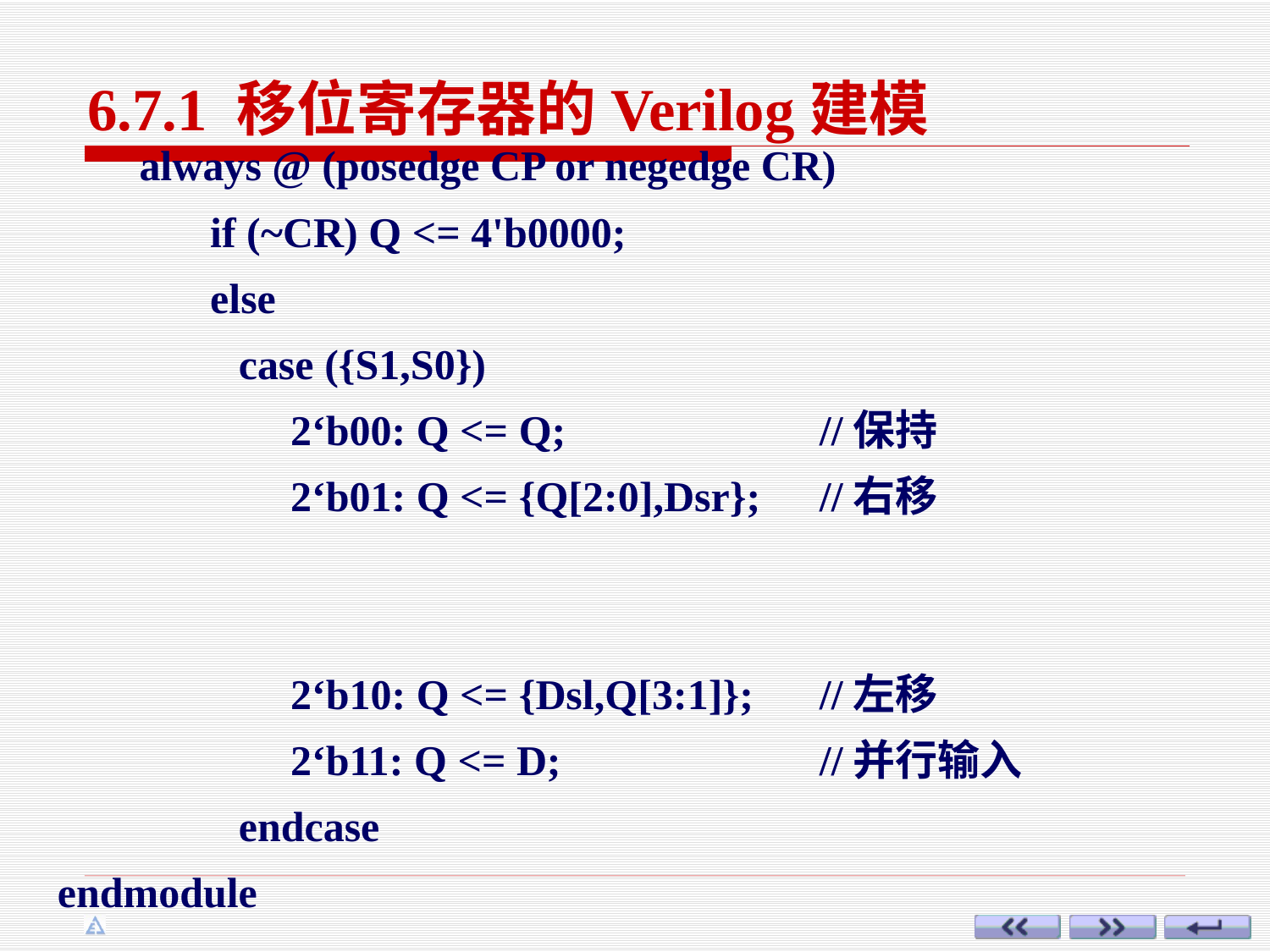

6.7.1 移位寄存器的Verilog建模
　   always @ (posedge CP or negedge CR)
     　　if (~CR) Q <= 4'b0000;
     　　else
        　　case ({S1,S0})
        　　　 2‘b00: Q <= Q;              	//保持
         　　　2‘b01: Q <= {Q[2:0],Dsr}; 	//右移
         　　　2‘b10: Q <= {Dsl,Q[3:1]}; 	//左移
         　　　2‘b11: Q <= D;             　	//并行输入
        　　endcase
endmodule